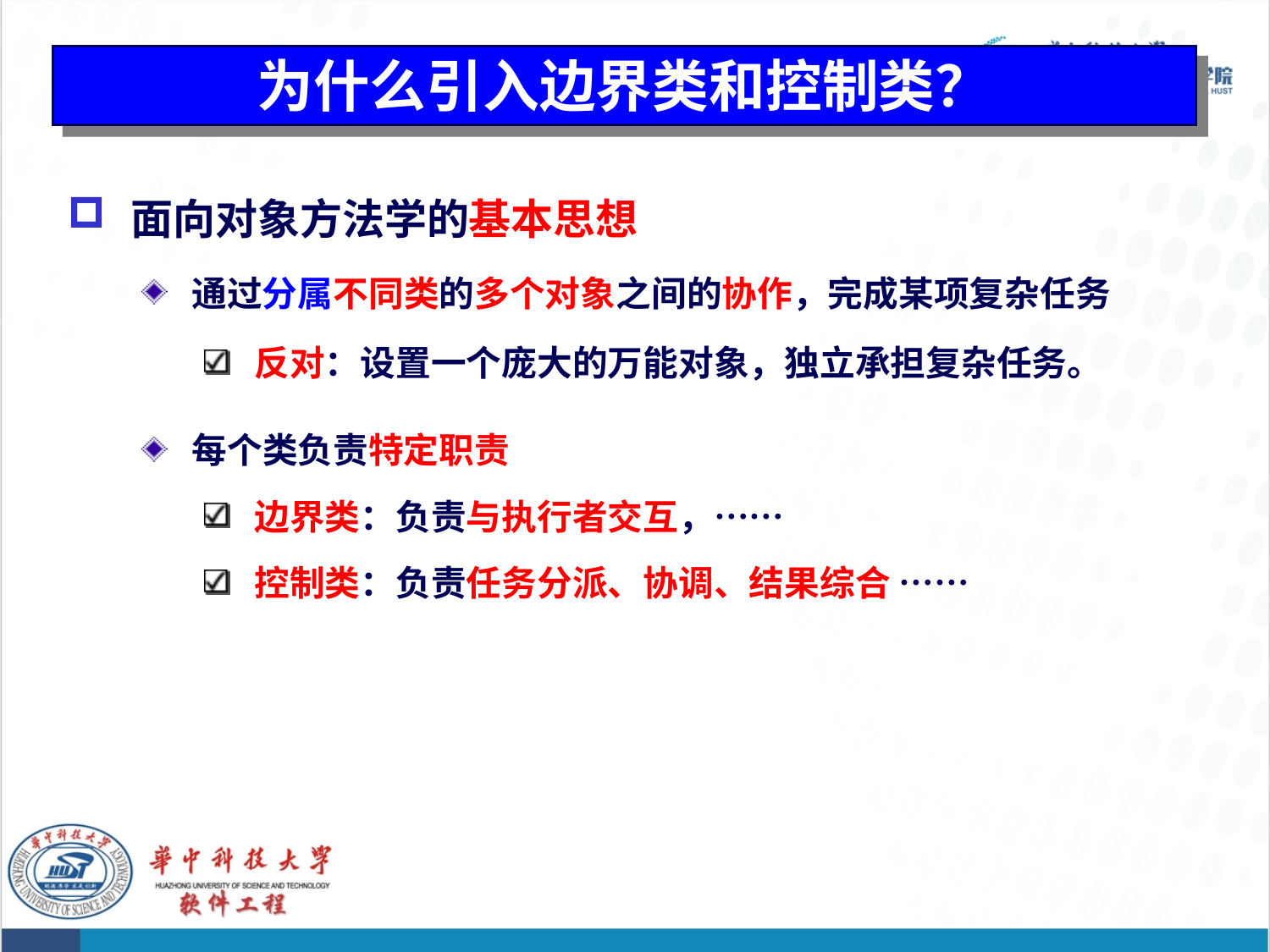

# 为什么引入边界类和控制类？
面向对象方法学的基本思想
通过分属不同类的多个对象之间的协作，完成某项复杂任务
反对：设置一个庞大的万能对象，独立承担复杂任务。
每个类负责特定职责
边界类：负责与执行者交互，……
控制类：负责任务分派、协调、结果综合 ……